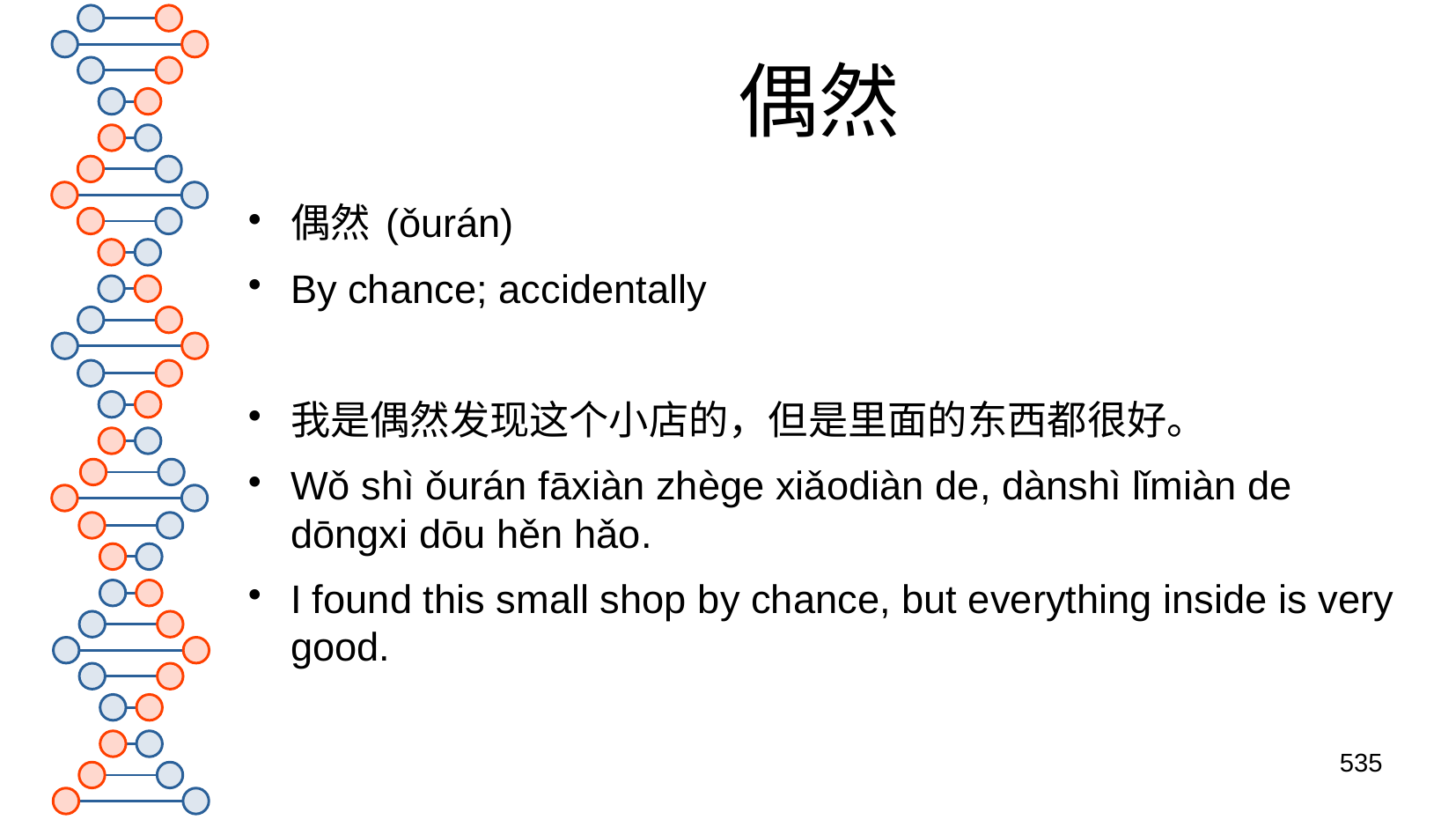

# 偶然
偶然 (ǒurán)
By chance; accidentally

我是偶然发现这个小店的，但是里面的东西都很好。
Wǒ shì ǒurán fāxiàn zhège xiǎodiàn de, dànshì lǐmiàn de dōngxi dōu hěn hǎo.
I found this small shop by chance, but everything inside is very good.
535